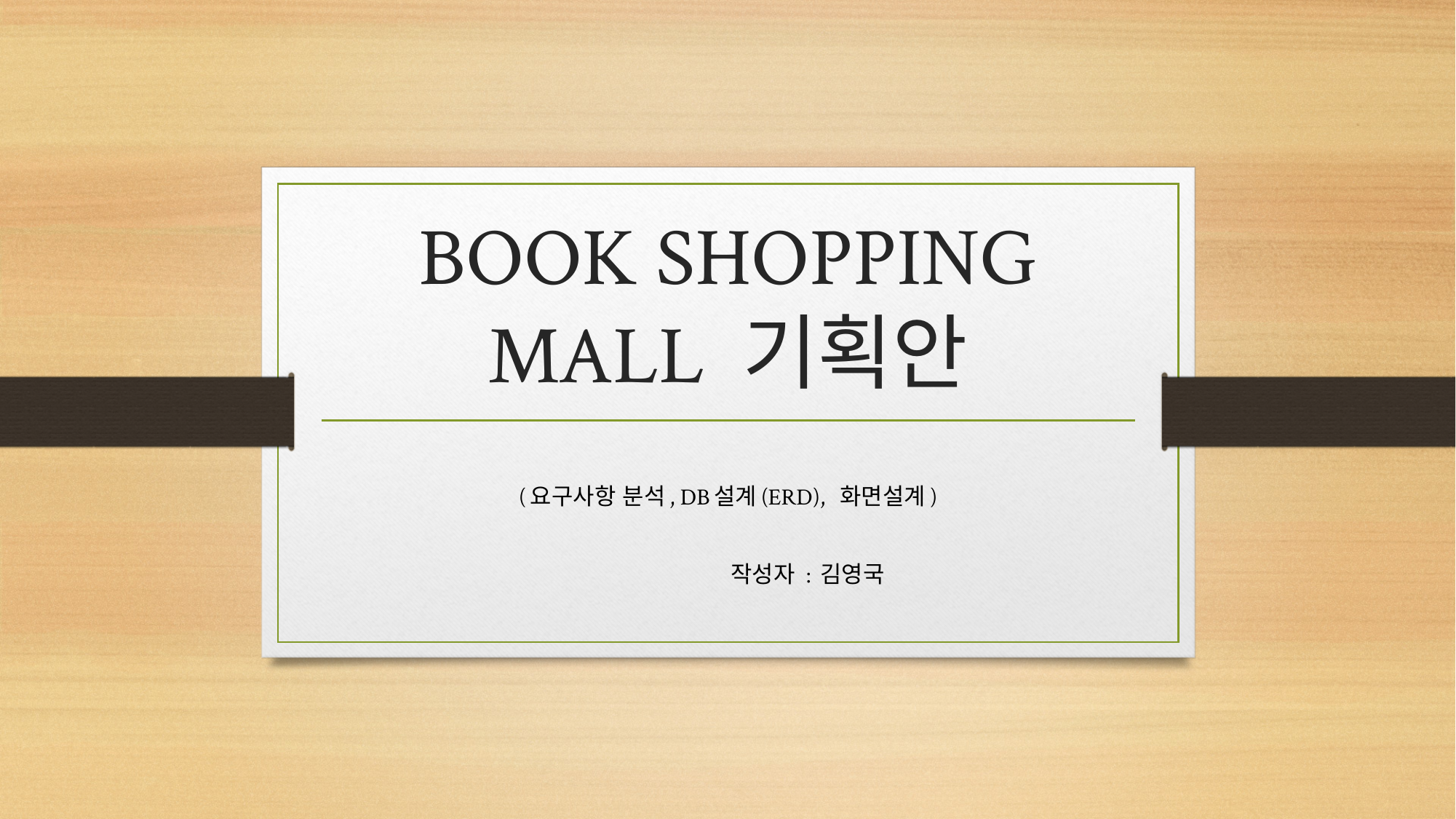

# BOOK SHOPPING MALL 기획안

(요구사항 분석, DB설계(ERD),  화면설계)

                     					작성자 : 김영국